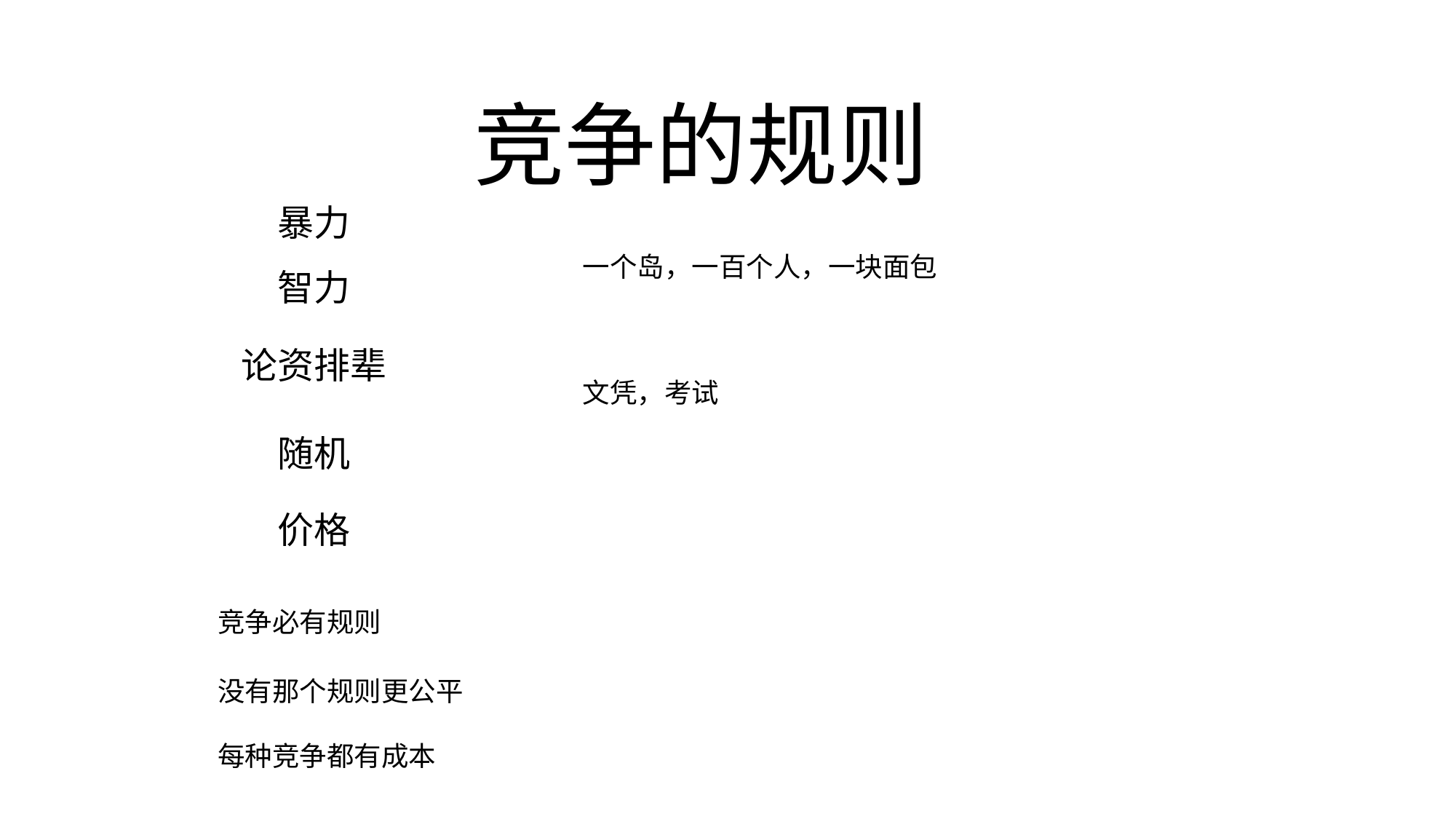

# 竞争的规则
暴力
智力
一个岛，一百个人，一块面包
论资排辈
文凭，考试
随机
价格
竞争必有规则
没有那个规则更公平
每种竞争都有成本